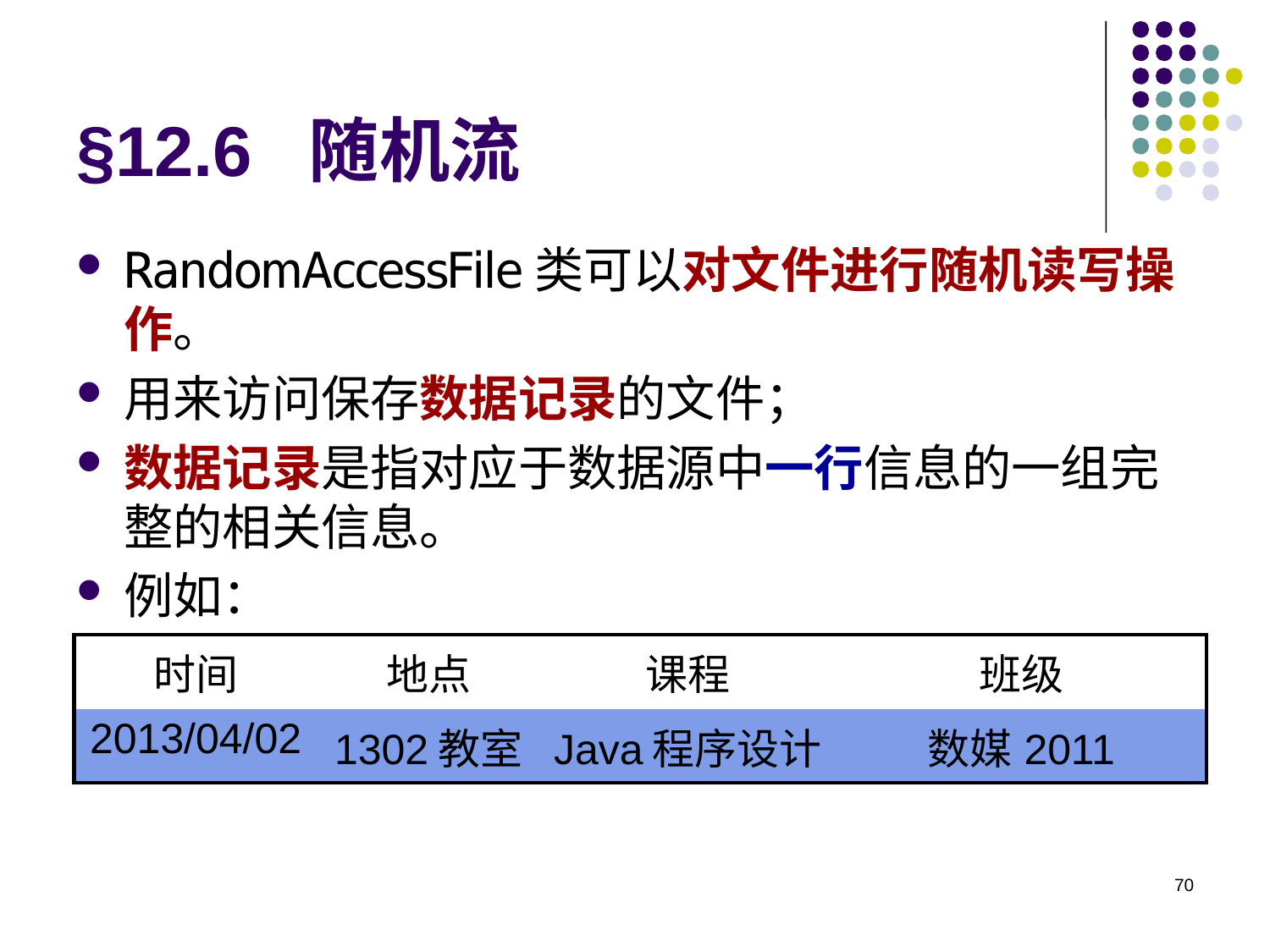

# §12.6  随机流
RandomAccessFile类可以对文件进行随机读写操作。
用来访问保存数据记录的文件；
数据记录是指对应于数据源中一行信息的一组完整的相关信息。
例如：

| 时间 | 地点 | 课程 | 班级 |
| --- | --- | --- | --- |
| 2013/04/02 | 1302教室 | Java程序设计 | 数媒2011 |
70